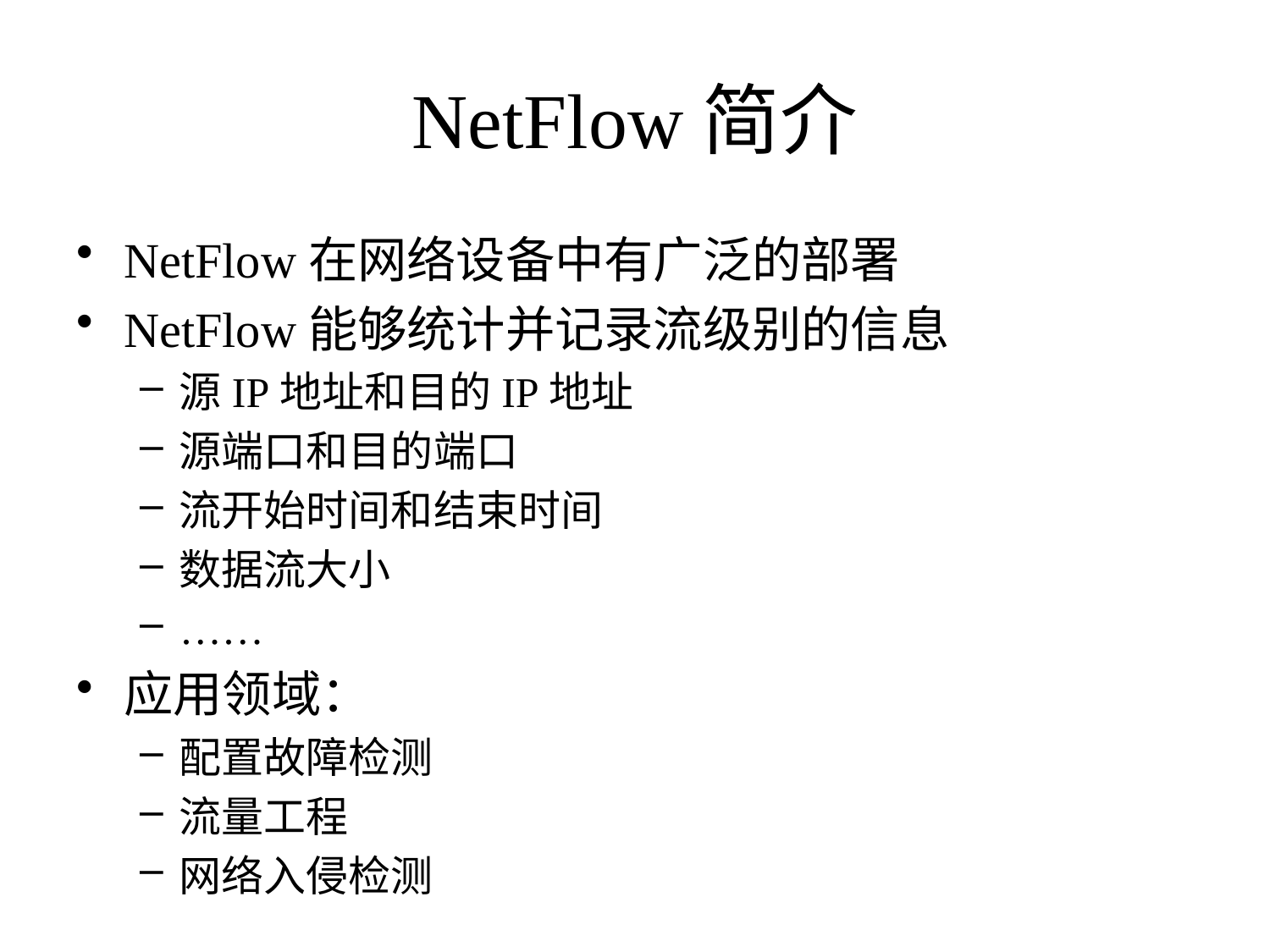

# NetFlow简介
NetFlow在网络设备中有广泛的部署
NetFlow能够统计并记录流级别的信息
源IP地址和目的IP地址
源端口和目的端口
流开始时间和结束时间
数据流大小
……
应用领域：
配置故障检测
流量工程
网络入侵检测